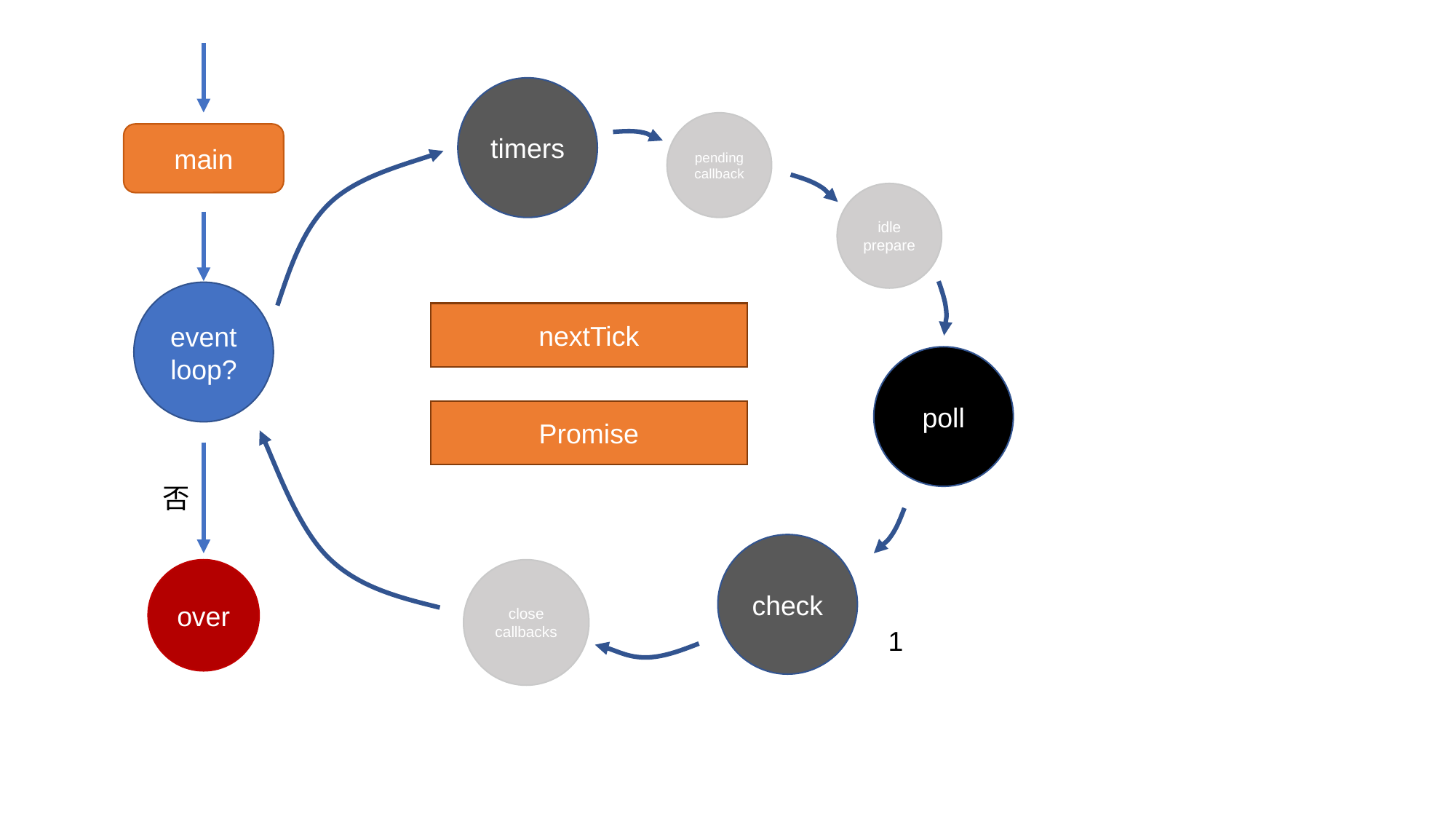

timers
pending
callback
main

idle prepare
event loop?
nextTick

poll
Promise

否

check
over
close callbacks
1